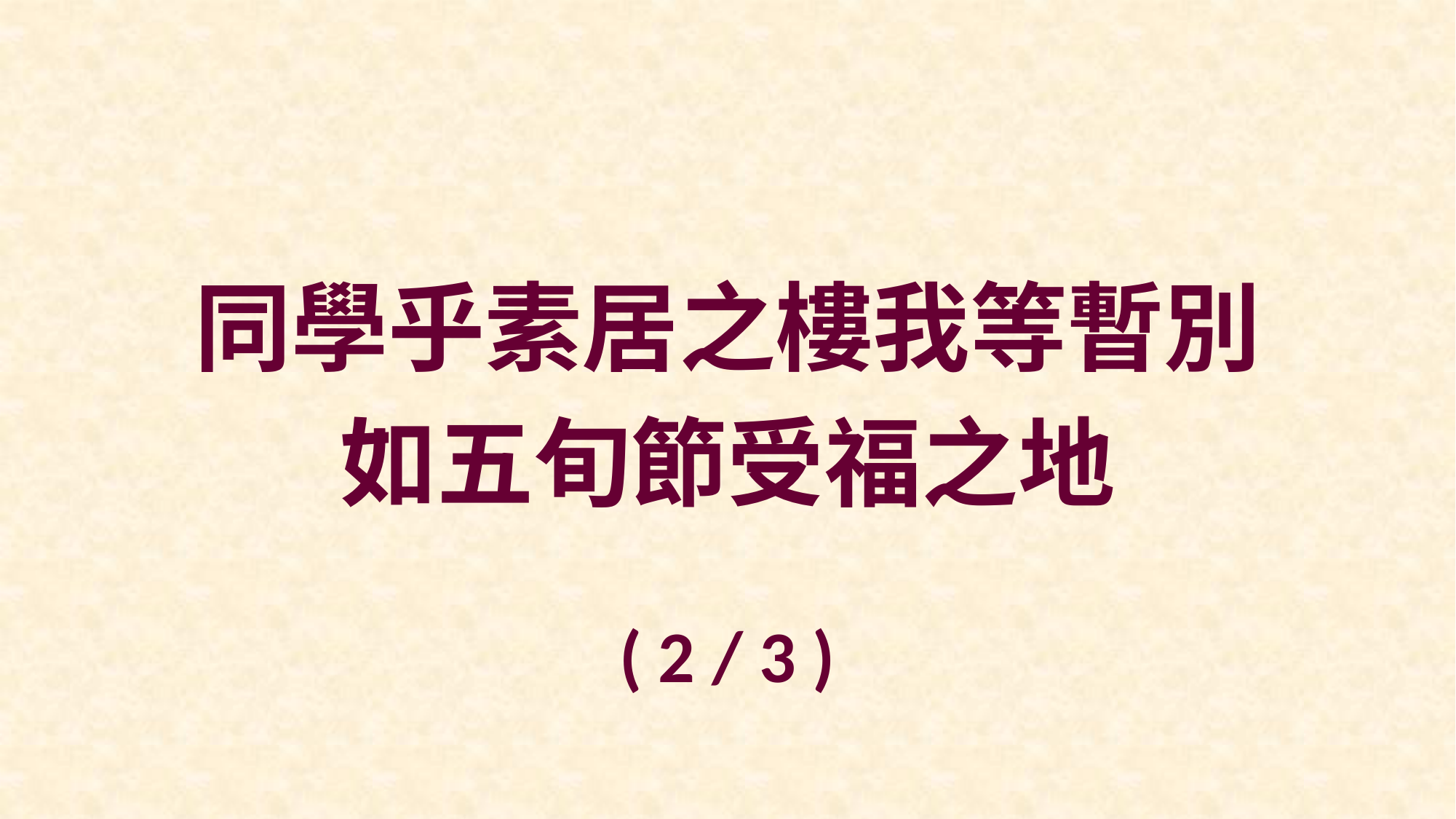

同學乎素居之樓我等暫別
如五旬節受福之地
( 2 / 3 )